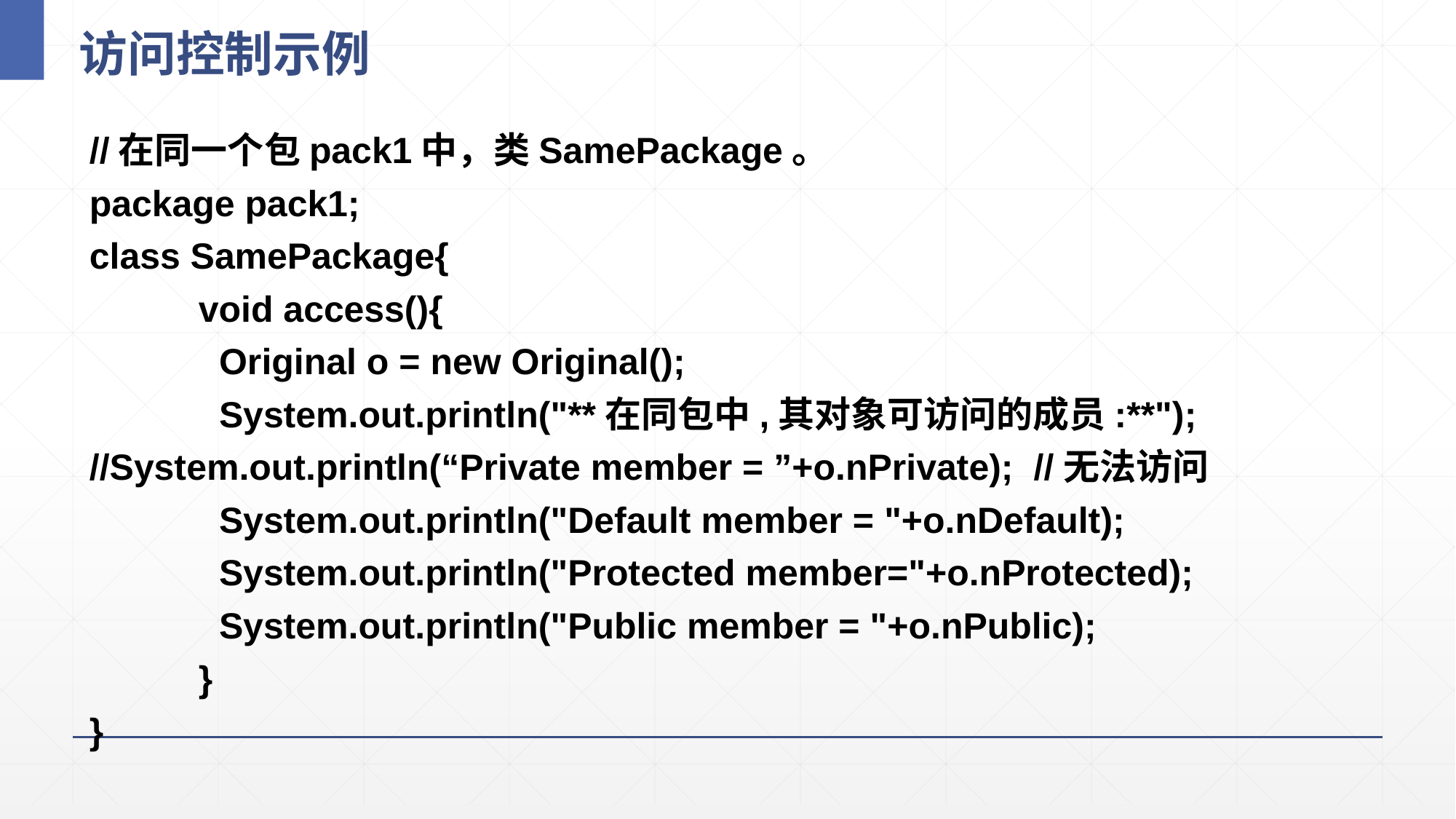

# 访问控制示例
//在同一个包pack1中，类SamePackage。
package pack1;
class SamePackage{
	void access(){
	  Original o = new Original();
	  System.out.println("**在同包中,其对象可访问的成员:**");
//System.out.println(“Private member = ”+o.nPrivate);  //无法访问
	  System.out.println("Default member = "+o.nDefault);
	  System.out.println("Protected member="+o.nProtected);
	  System.out.println("Public member = "+o.nPublic);
	}
}